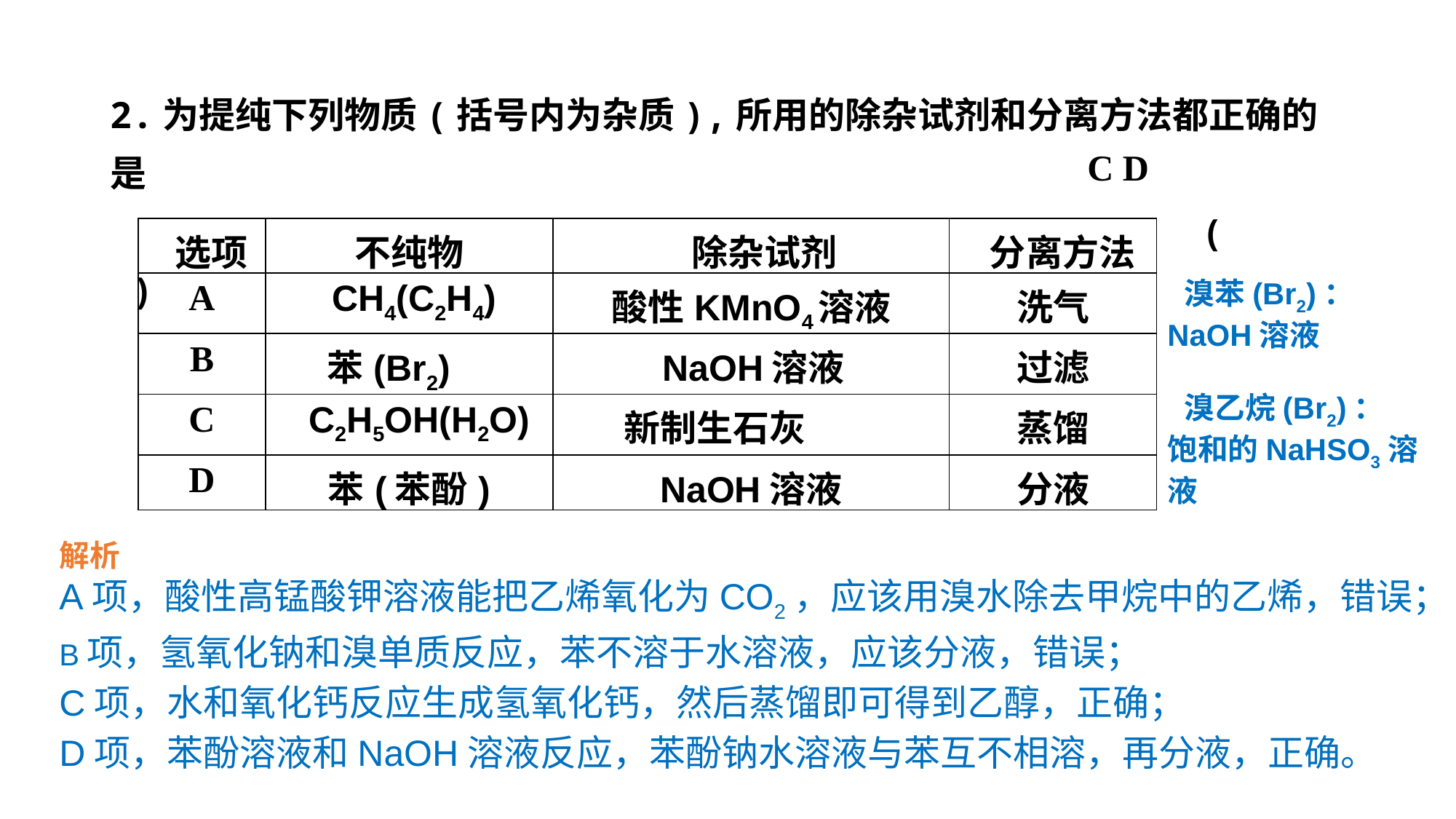

四、有机物的分离与提纯
2.为提纯下列物质(括号内为杂质),所用的除杂试剂和分离方法都正确的是
                                                  (       )
C D
| 选项 | 不纯物 | 除杂试剂 | 分离方法 |
| --- | --- | --- | --- |
| A | CH4(C2H4) | 酸性KMnO4溶液 | 洗气 |
| B | 苯(Br2) | NaOH溶液 | 过滤 |
| C | C2H5OH(H2O) | 新制生石灰 | 蒸馏 |
| D | 苯(苯酚) | NaOH溶液 | 分液 |
 溴苯(Br2)：
NaOH溶液
 溴乙烷(Br2)：
饱和的NaHSO3溶液
解析
A项，酸性高锰酸钾溶液能把乙烯氧化为CO2，应该用溴水除去甲烷中的乙烯，错误；
B项，氢氧化钠和溴单质反应，苯不溶于水溶液，应该分液，错误；
C项，水和氧化钙反应生成氢氧化钙，然后蒸馏即可得到乙醇，正确；
D项，苯酚溶液和NaOH溶液反应，苯酚钠水溶液与苯互不相溶，再分液，正确。